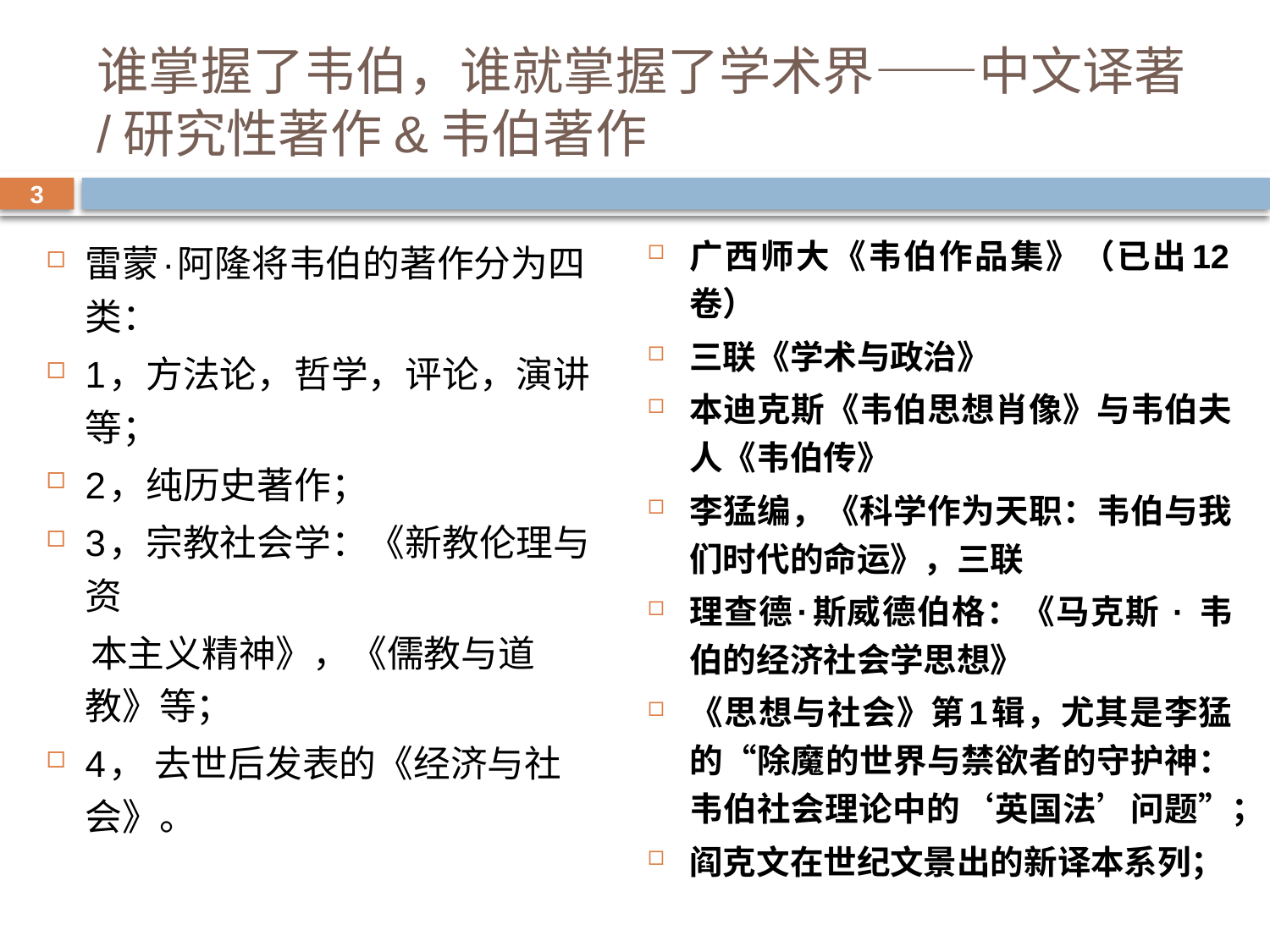

# 谁掌握了韦伯，谁就掌握了学术界——中文译著/研究性著作&韦伯著作
3
广西师大《韦伯作品集》（已出12卷）
三联《学术与政治》
本迪克斯《韦伯思想肖像》与韦伯夫人《韦伯传》
李猛编，《科学作为天职：韦伯与我们时代的命运》，三联
理查德·斯威德伯格：《马克斯 · 韦伯的经济社会学思想》
《思想与社会》第1辑，尤其是李猛的“除魔的世界与禁欲者的守护神：韦伯社会理论中的‘英国法’问题”；
阎克文在世纪文景出的新译本系列；

雷蒙·阿隆将韦伯的著作分为四类：
1，方法论，哲学，评论，演讲等；
2，纯历史著作；
3，宗教社会学：《新教伦理与资
     本主义精神》，《儒教与道教》等；
4， 去世后发表的《经济与社会》。